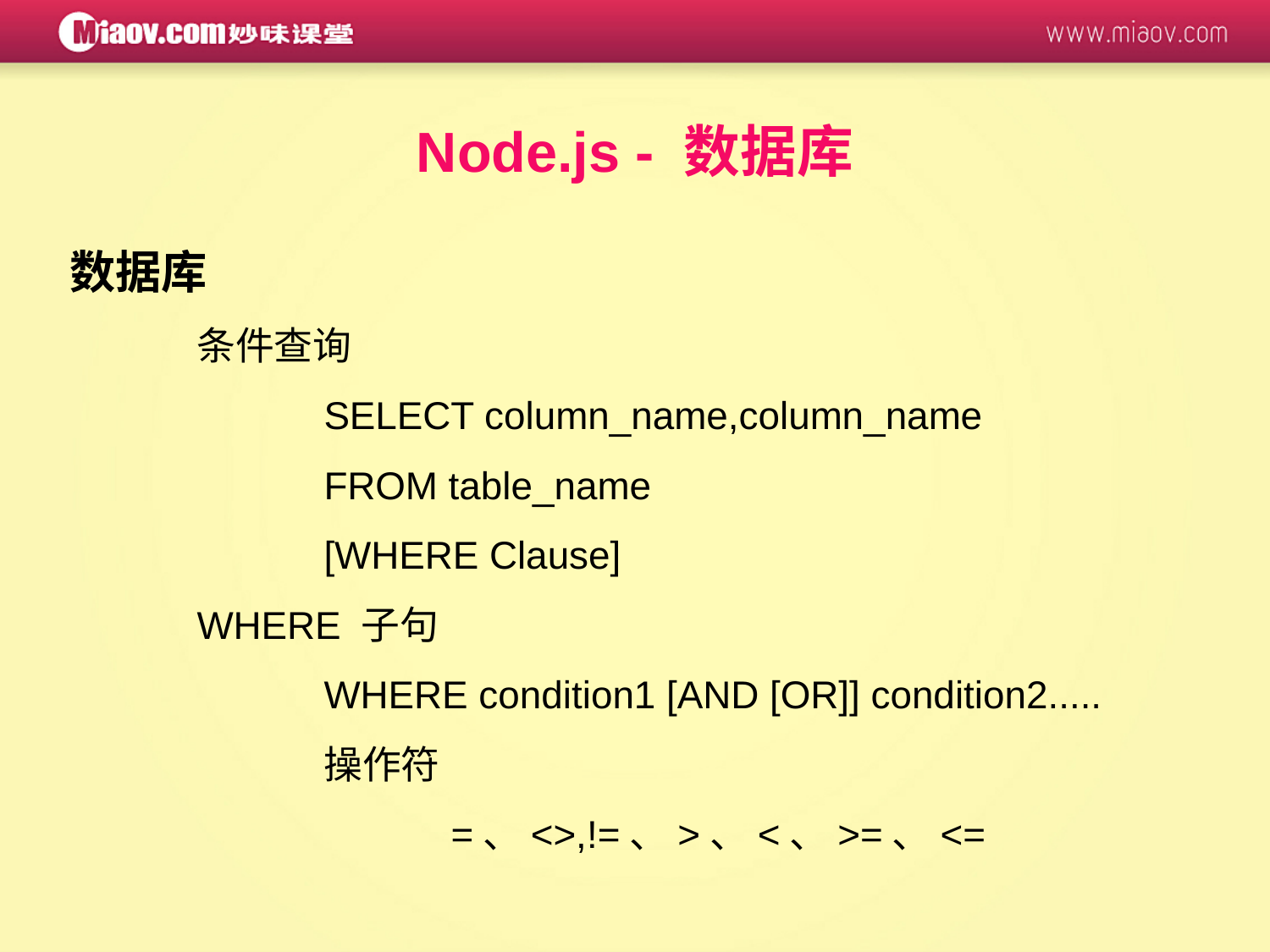

Node.js - 数据库
数据库
	条件查询
		SELECT column_name,column_name
		FROM table_name
		[WHERE Clause]
	WHERE 子句
		WHERE condition1 [AND [OR]] condition2.....
		操作符
			=、<>,!=、>、<、>=、<=